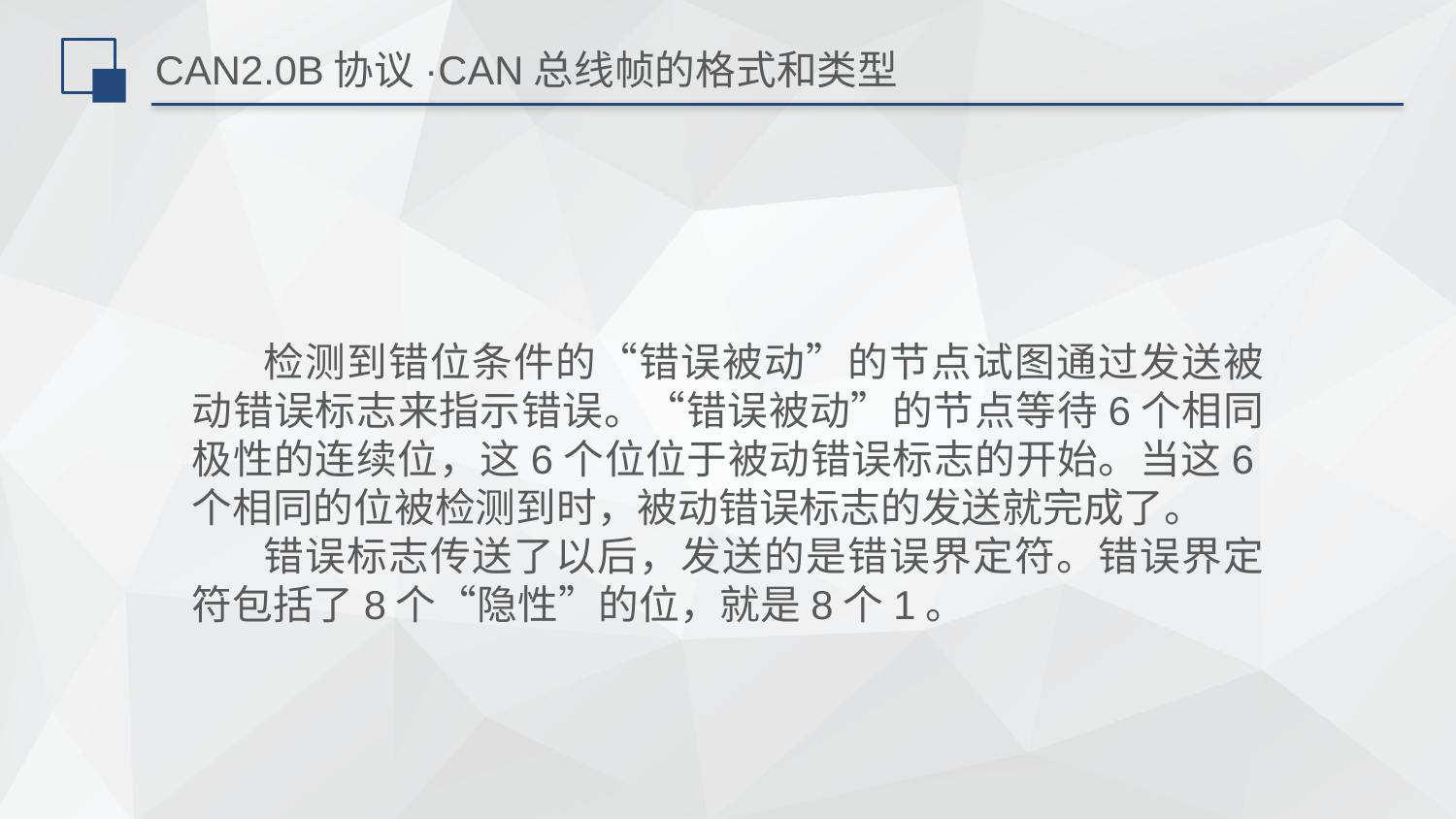

# CAN2.0B协议·CAN总线帧的格式和类型
检测到错位条件的“错误被动”的节点试图通过发送被动错误标志来指示错误。“错误被动”的节点等待6个相同极性的连续位，这6个位位于被动错误标志的开始。当这6个相同的位被检测到时，被动错误标志的发送就完成了。
错误标志传送了以后，发送的是错误界定符。错误界定符包括了8个“隐性”的位，就是8个1。